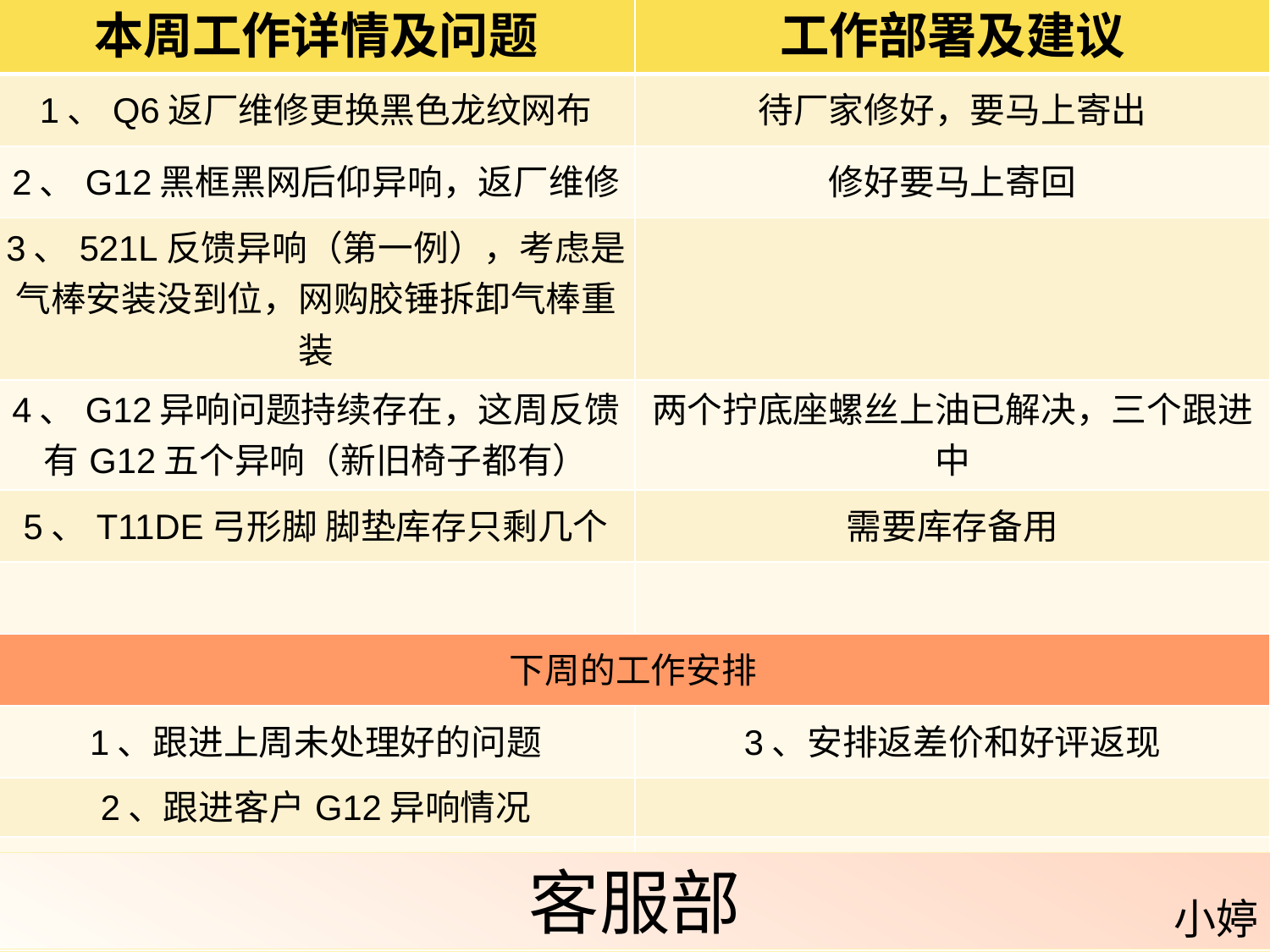

| 本周工作详情及问题 | 工作部署及建议 |
| --- | --- |
| 1、Q6返厂维修更换黑色龙纹网布 | 待厂家修好，要马上寄出 |
| 2、G12黑框黑网后仰异响，返厂维修 | 修好要马上寄回 |
| 3、521L反馈异响（第一例），考虑是气棒安装没到位，网购胶锤拆卸气棒重装 |  |
| 4、G12异响问题持续存在，这周反馈有G12五个异响（新旧椅子都有） | 两个拧底座螺丝上油已解决，三个跟进中 |
| 5、T11DE弓形脚 脚垫库存只剩几个 | 需要库存备用 |
|  |  |
| 下周的工作安排 |  |
| 1、跟进上周未处理好的问题 | 3、安排返差价和好评返现 |
| 2、跟进客户G12异响情况 |  |
|  |  |
|  |  |
客服部
小婷